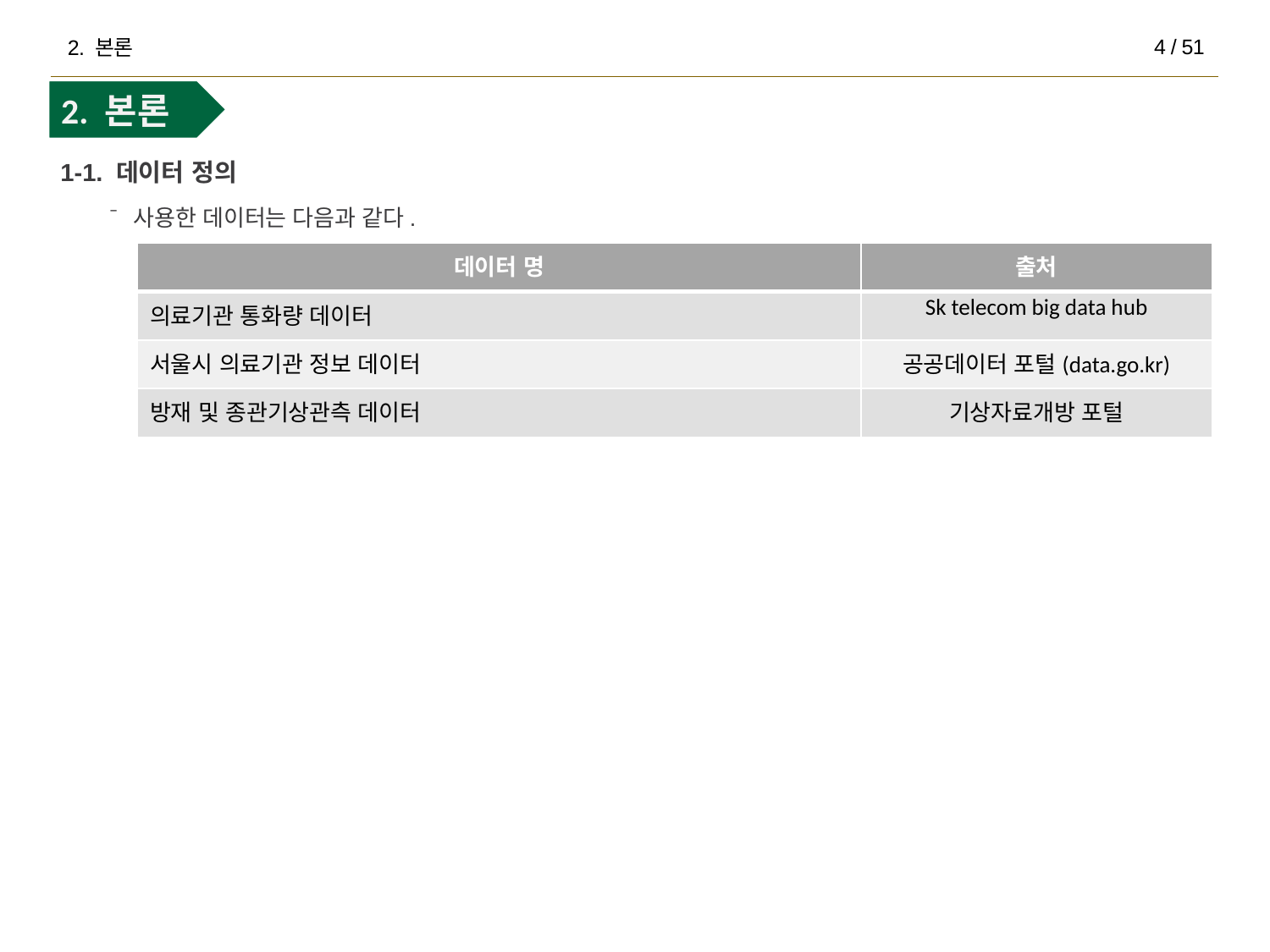

4 / 51
2. 본론
2. 본론
1-1. 데이터 정의
사용한 데이터는 다음과 같다.
| 데이터 명 | 출처 |
| --- | --- |
| 의료기관 통화량 데이터 | Sk telecom big data hub |
| 서울시 의료기관 정보 데이터 | 공공데이터 포털(data.go.kr) |
| 방재 및 종관기상관측 데이터 | 기상자료개방 포털 |